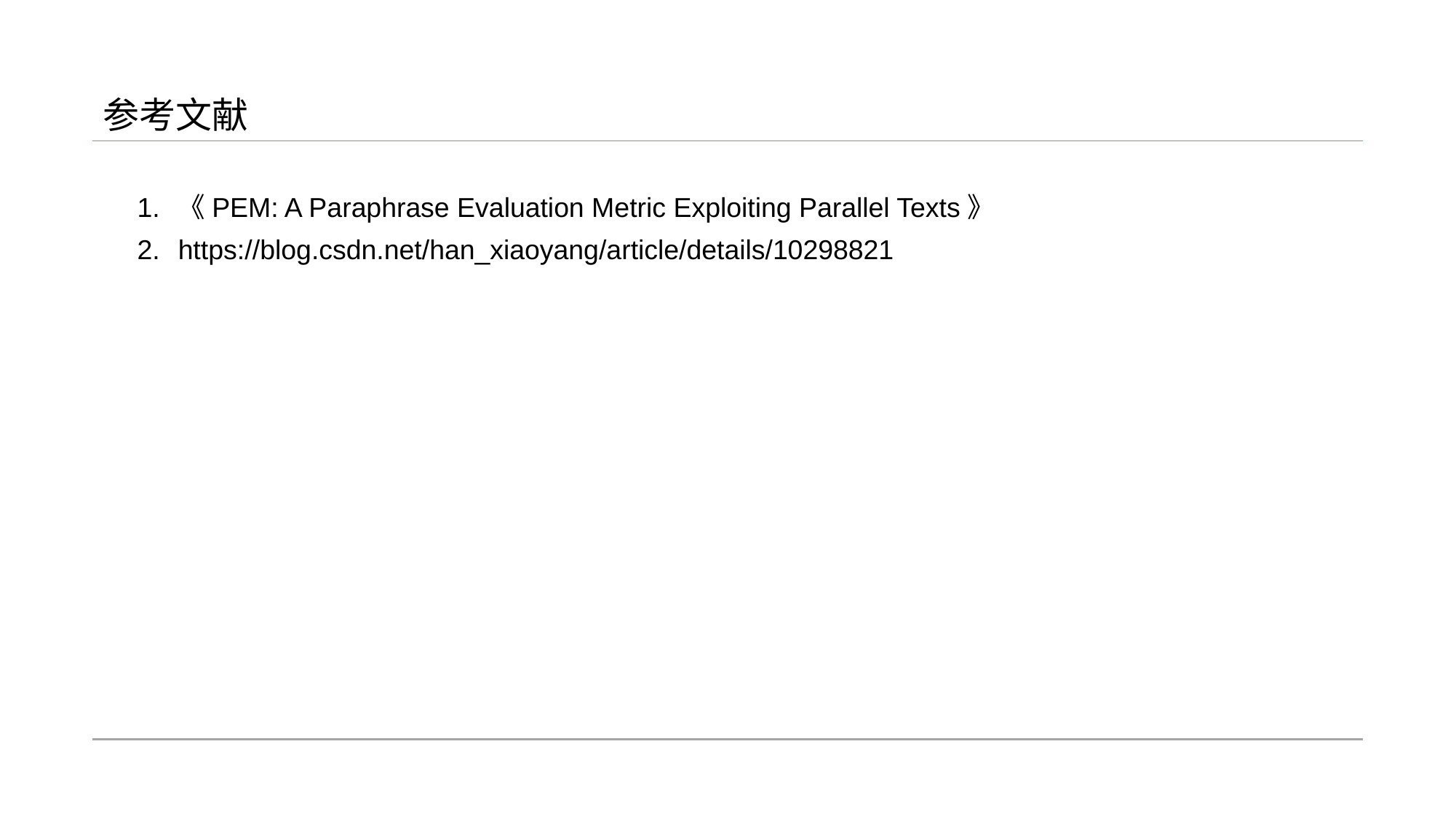

参考文献
《PEM: A Paraphrase Evaluation Metric Exploiting Parallel Texts》
https://blog.csdn.net/han_xiaoyang/article/details/10298821